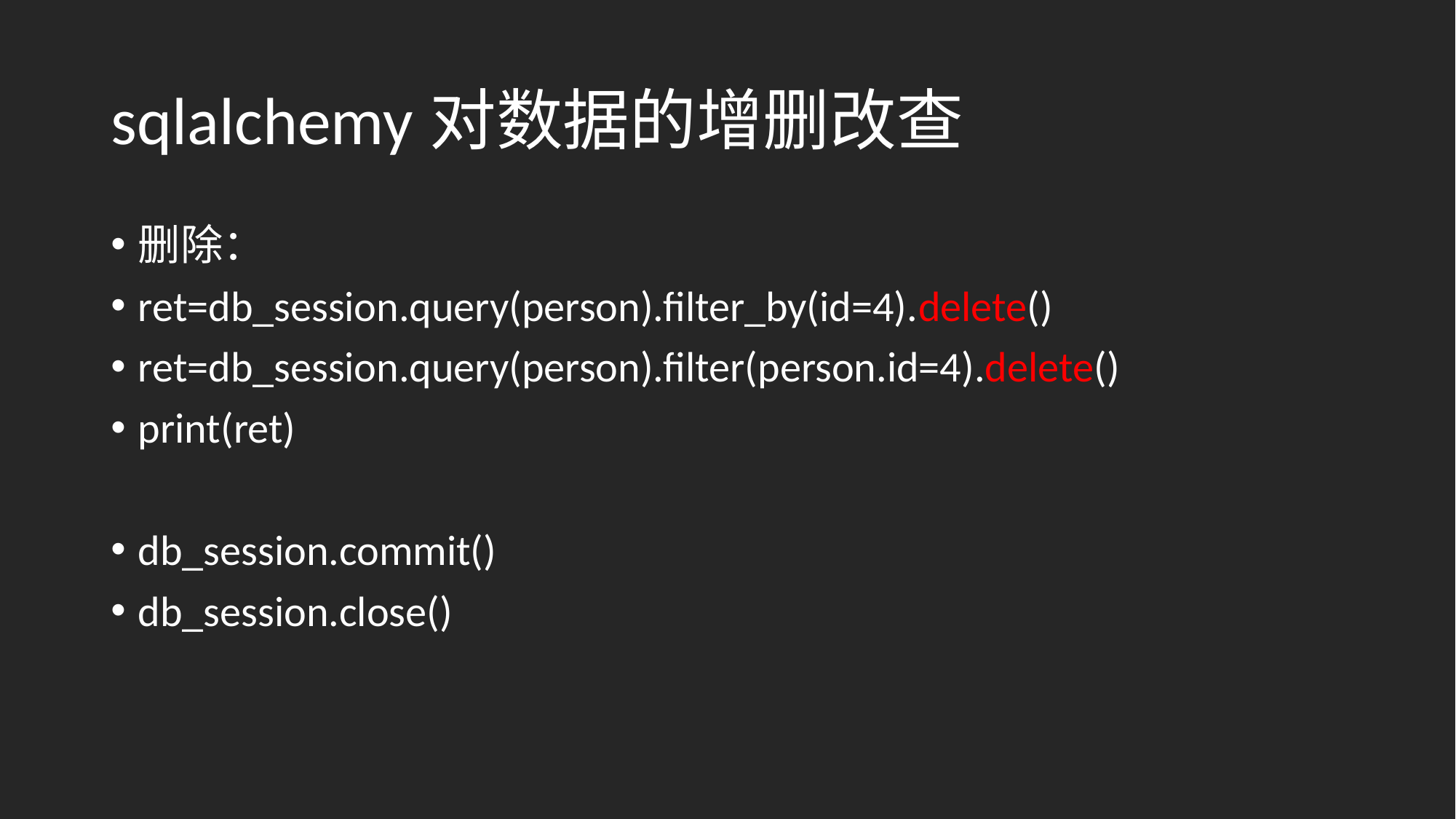

# sqlalchemy对数据的增删改查
删除：
ret=db_session.query(person).filter_by(id=4).delete()
ret=db_session.query(person).filter(person.id=4).delete()
print(ret)

db_session.commit()
db_session.close()